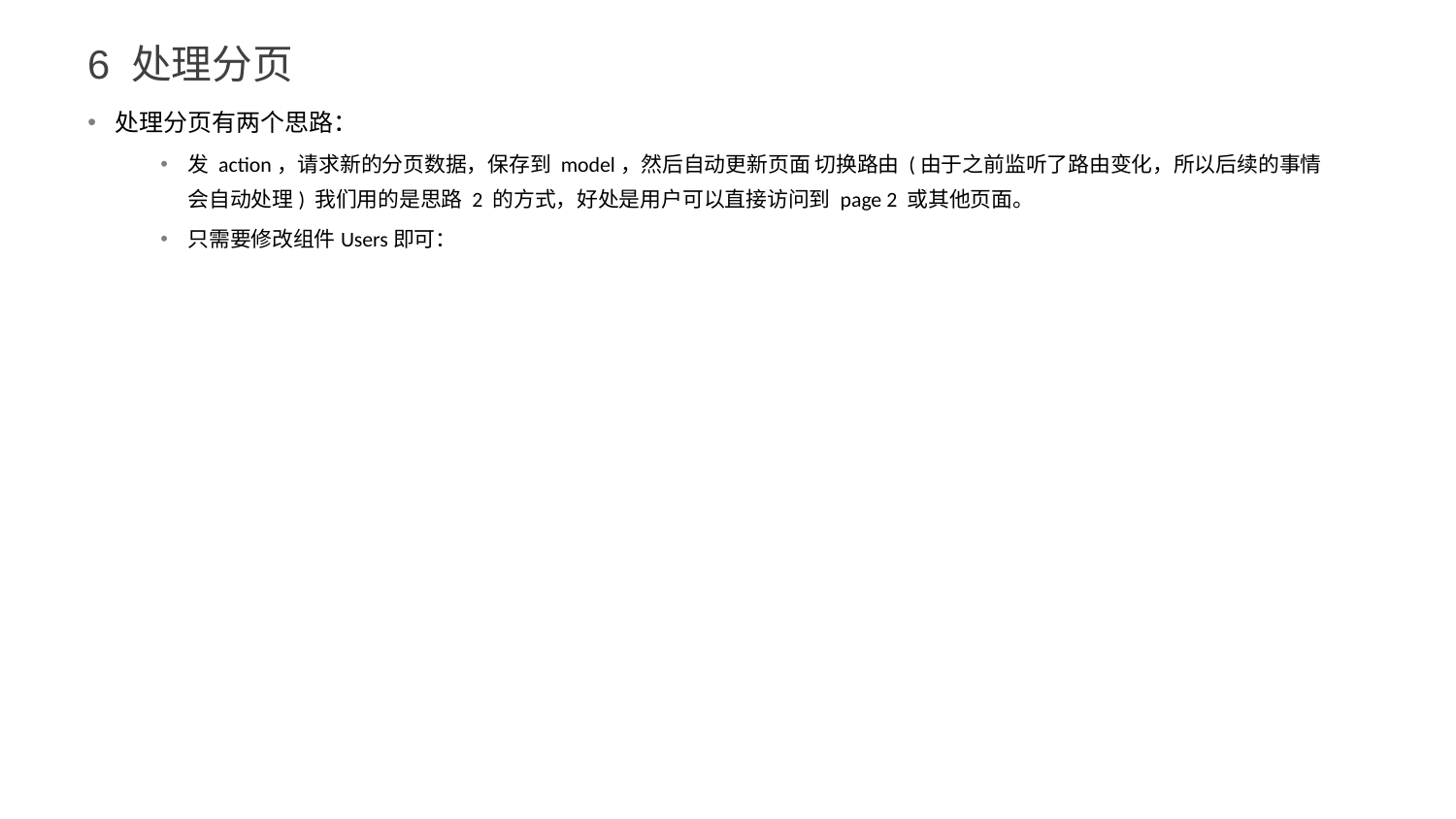

6 处理分页
处理分页有两个思路：
发 action，请求新的分页数据，保存到 model，然后自动更新页面 切换路由 (由于之前监听了路由变化，所以后续的事情会自动处理) 我们用的是思路 2 的方式，好处是用户可以直接访问到 page 2 或其他页面。
只需要修改组件Users即可：